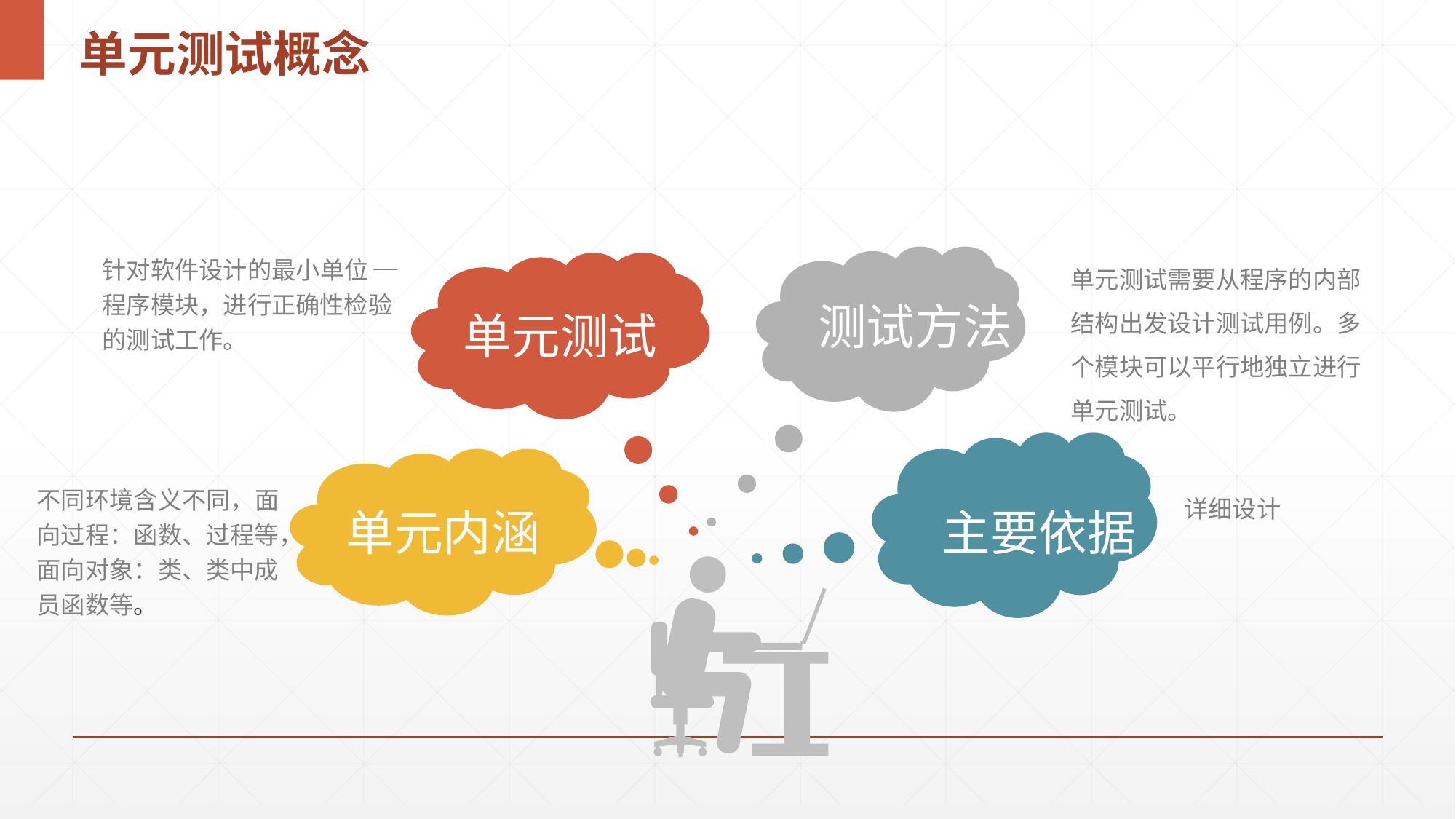

# 单元测试概念

针对软件设计的最小单位 ─ 程序模块，进行正确性检验的测试工作。
单元测试需要从程序的内部结构出发设计测试用例。多个模块可以平行地独立进行单元测试。

测试方法

单元测试

主要依据

单元内涵
不同环境含义不同，面向过程：函数、过程等，面向对象：类、类中成员函数等。
详细设计